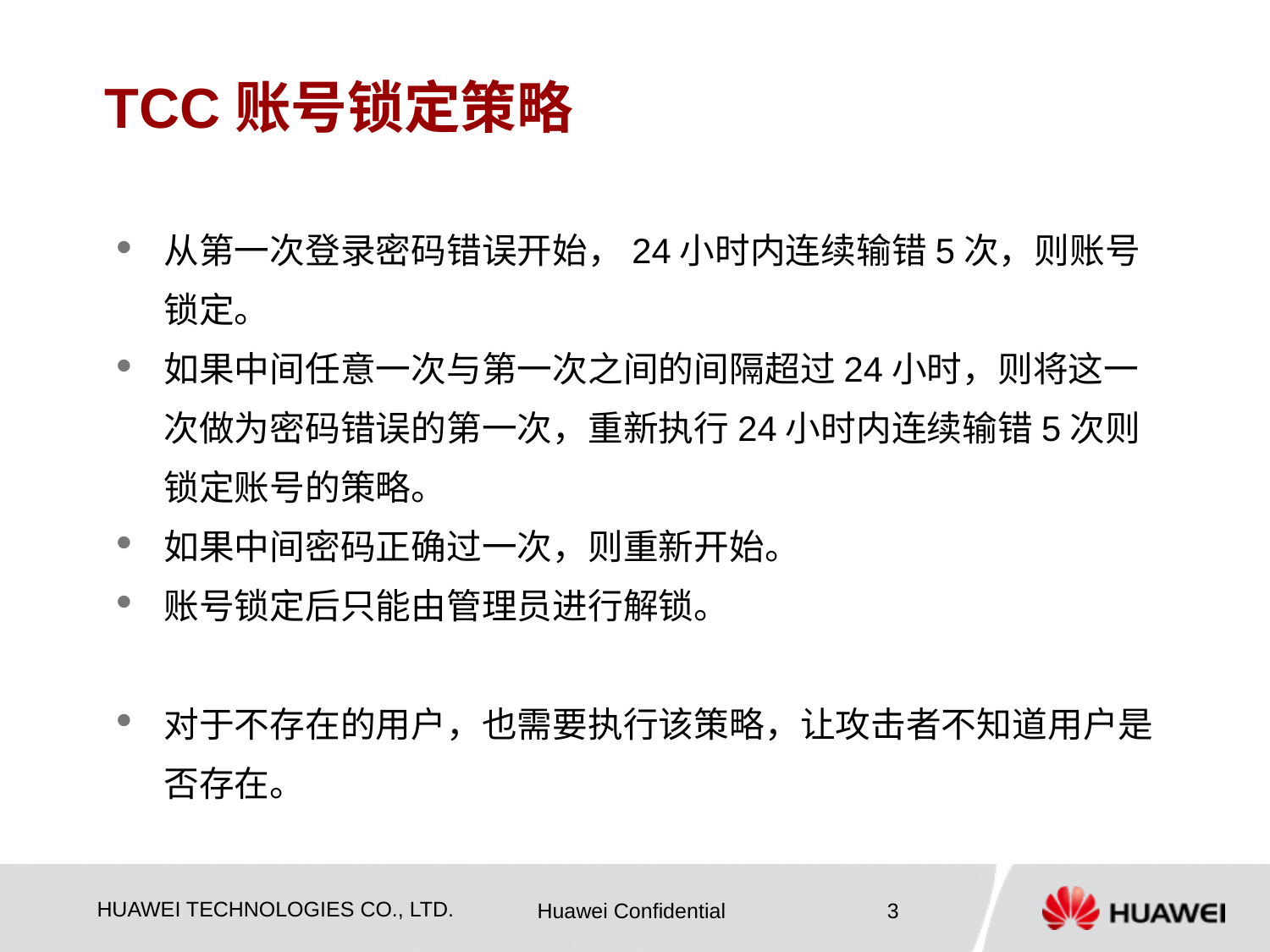

# TCC账号锁定策略
从第一次登录密码错误开始，24小时内连续输错5次，则账号锁定。
如果中间任意一次与第一次之间的间隔超过24小时，则将这一次做为密码错误的第一次，重新执行24小时内连续输错5次则锁定账号的策略。
如果中间密码正确过一次，则重新开始。
账号锁定后只能由管理员进行解锁。

对于不存在的用户，也需要执行该策略，让攻击者不知道用户是否存在。